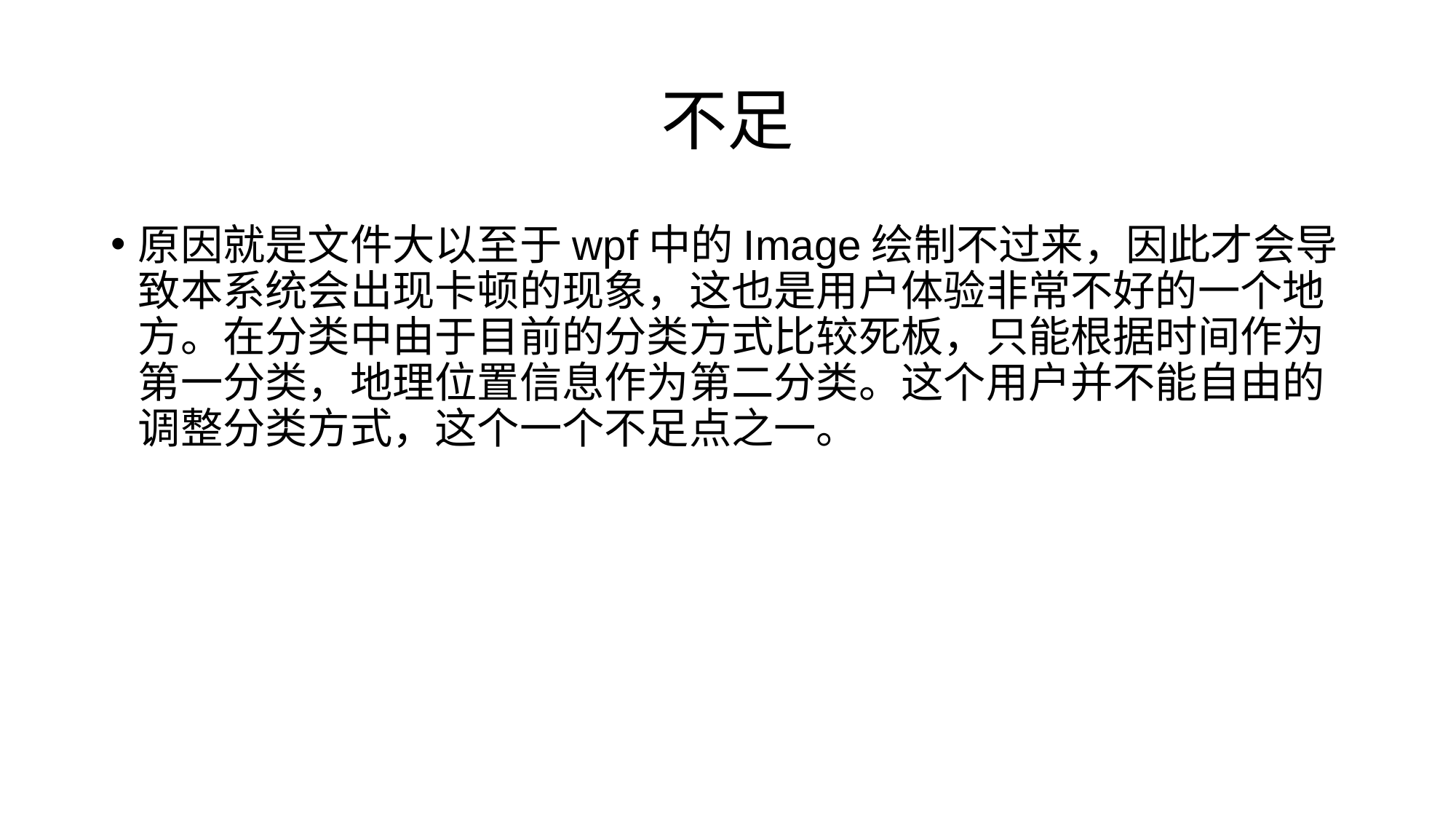

# 不足
原因就是文件大以至于wpf中的Image绘制不过来，因此才会导致本系统会出现卡顿的现象，这也是用户体验非常不好的一个地方。在分类中由于目前的分类方式比较死板，只能根据时间作为第一分类，地理位置信息作为第二分类。这个用户并不能自由的调整分类方式，这个一个不足点之一。